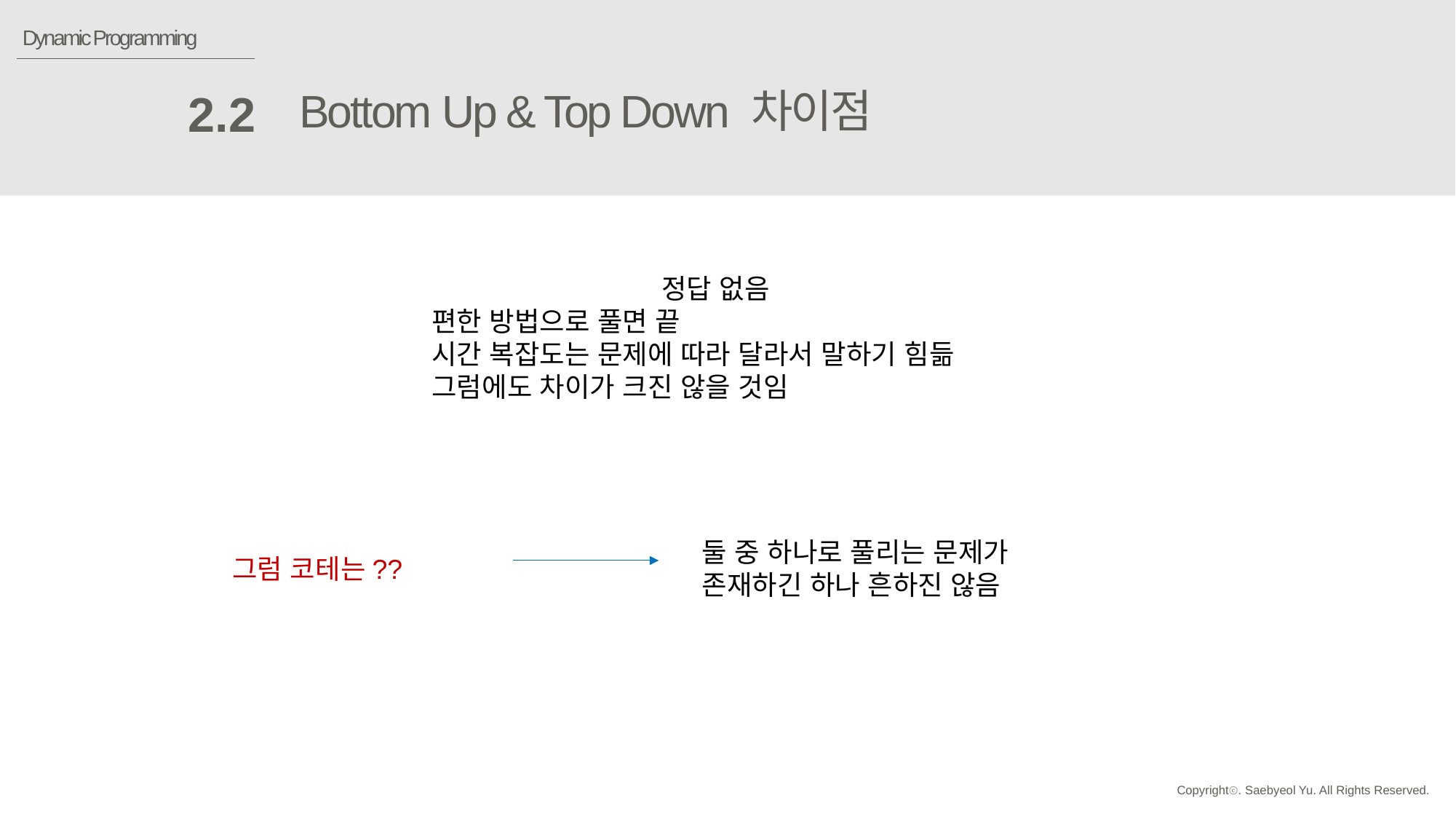

Dynamic Programming

Bottom Up & Top Down 차이점
2.2
정답 없음
편한 방법으로 풀면 끝
시간 복잡도는 문제에 따라 달라서 말하기 힘듦
그럼에도 차이가 크진 않을 것임
둘 중 하나로 풀리는 문제가
존재하긴 하나 흔하진 않음
그럼 코테는??